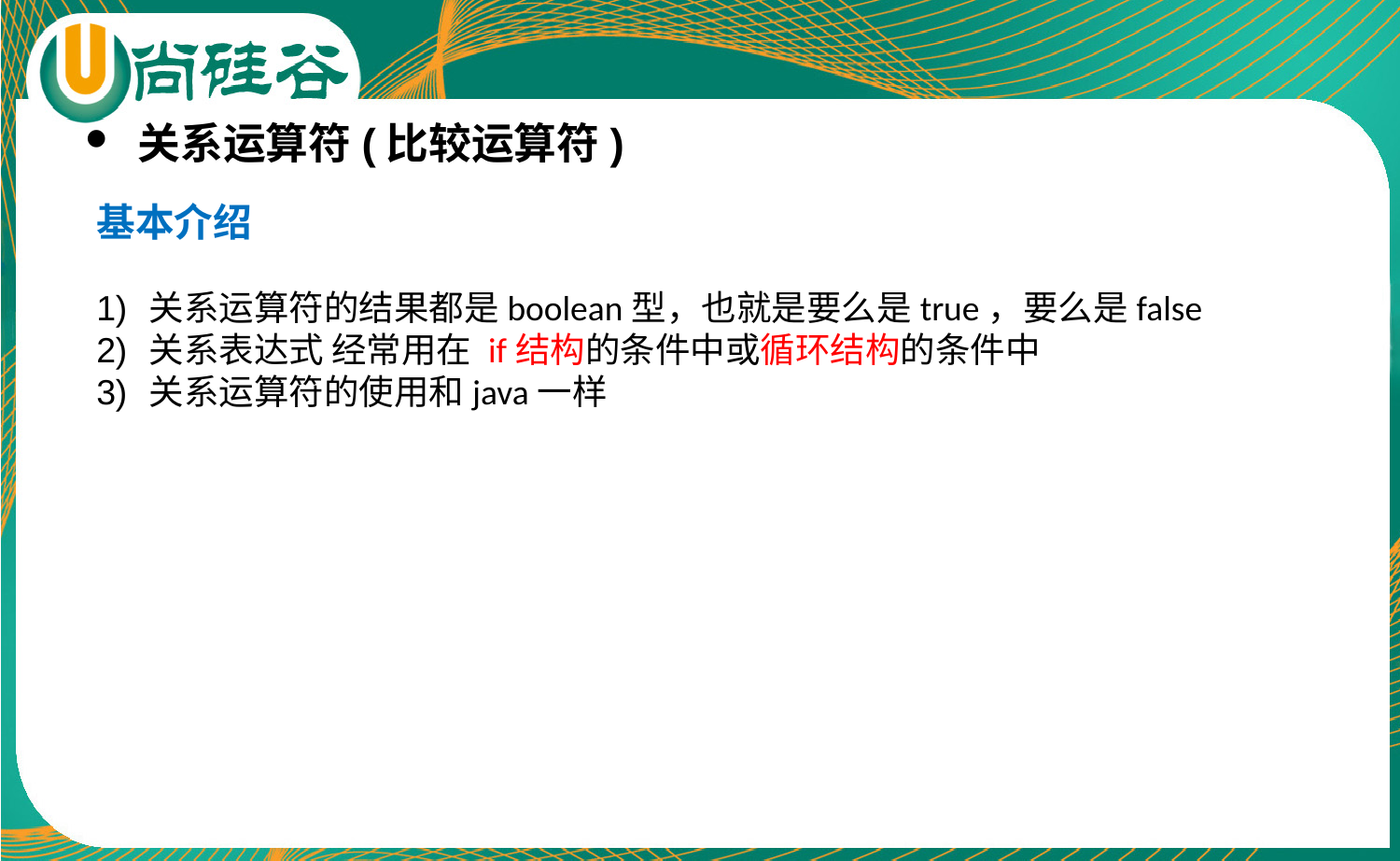

关系运算符(比较运算符)

基本介绍

关系运算符的结果都是boolean型，也就是要么是true，要么是false
关系表达式 经常用在 if结构的条件中或循环结构的条件中
关系运算符的使用和java一样